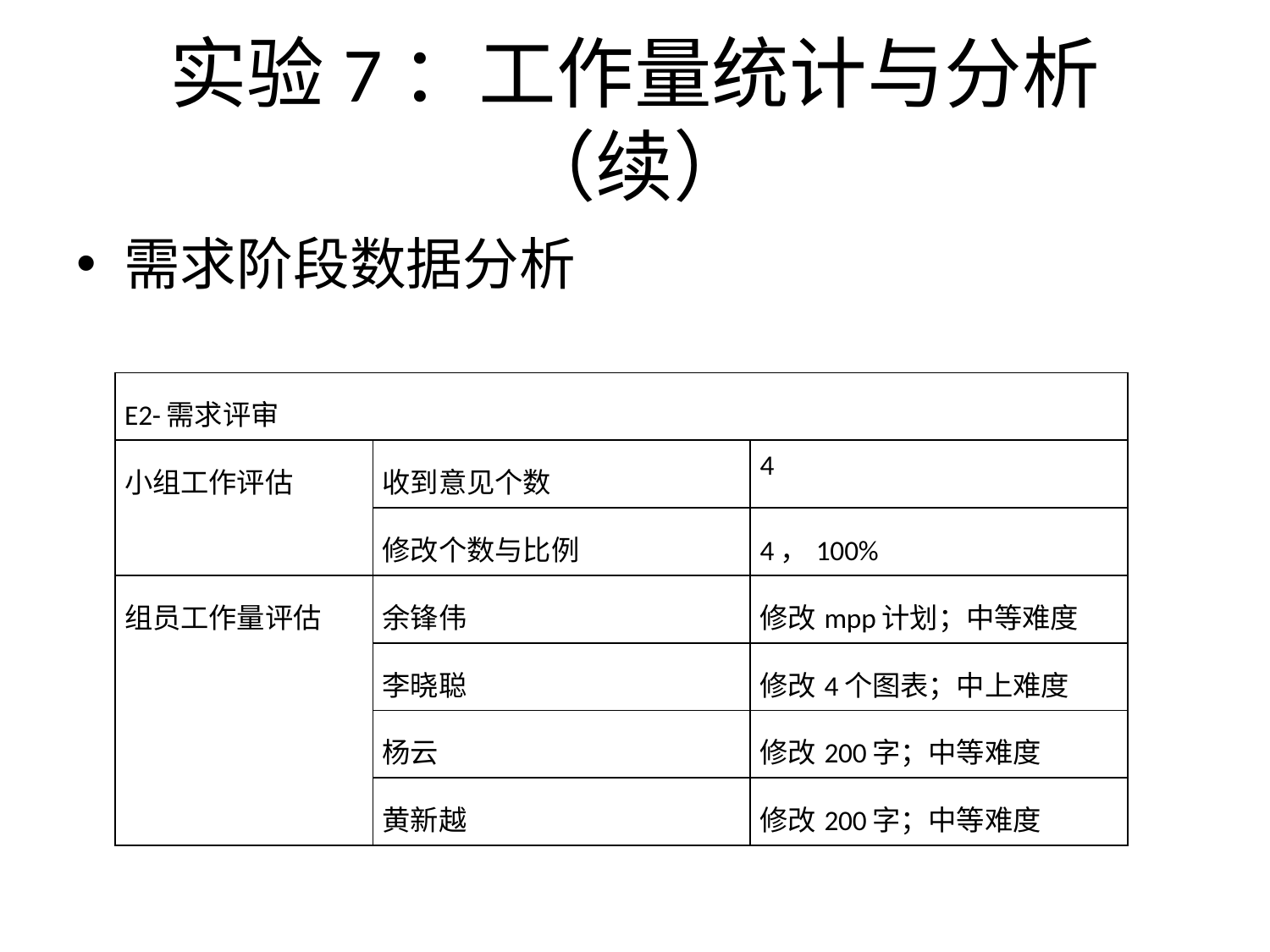

# 实验7：工作量统计与分析（续）
需求阶段数据分析
| E2-需求评审 |  |  |
| --- | --- | --- |
| 小组工作评估 | 收到意见个数 | 4 |
|  | 修改个数与比例 | 4，100% |
| 组员工作量评估 | 余锋伟 | 修改mpp计划；中等难度 |
|  | 李晓聪 | 修改4个图表；中上难度 |
|  | 杨云 | 修改200字；中等难度 |
|  | 黄新越 | 修改200字；中等难度 |